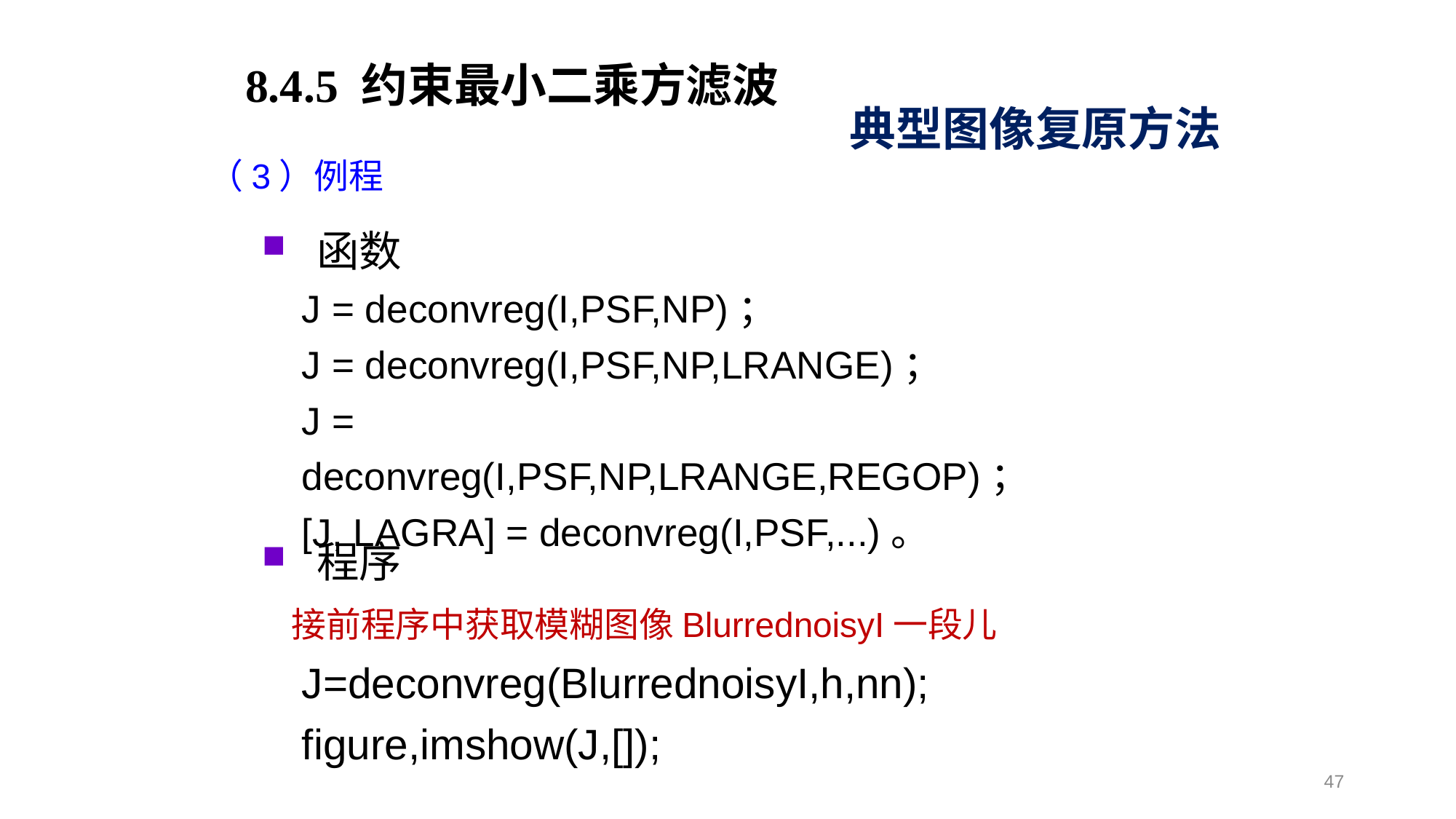

8.4.5 约束最小二乘方滤波
典型图像复原方法
（3）例程
函数
J = deconvreg(I,PSF,NP)；
J = deconvreg(I,PSF,NP,LRANGE)；
J = deconvreg(I,PSF,NP,LRANGE,REGOP)；
[J, LAGRA] = deconvreg(I,PSF,...)。
程序
  接前程序中获取模糊图像BlurrednoisyI一段儿
J=deconvreg(BlurrednoisyI,h,nn);
figure,imshow(J,[]);
47